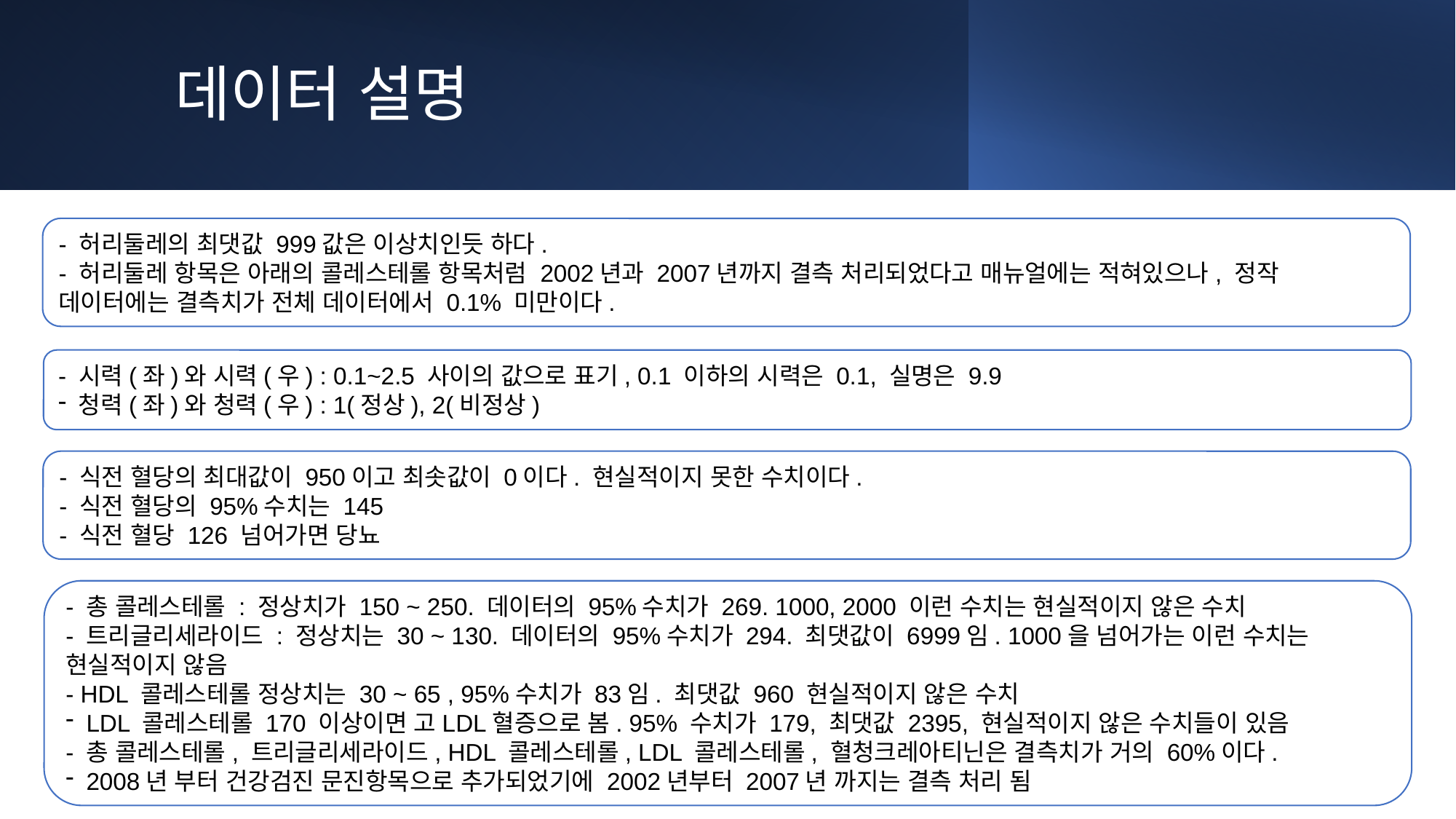

# 데이터 설명
- 허리둘레의 최댓값 999값은 이상치인듯 하다.
- 허리둘레 항목은 아래의 콜레스테롤 항목처럼 2002년과 2007년까지 결측 처리되었다고 매뉴얼에는 적혀있으나, 정작 데이터에는 결측치가 전체 데이터에서 0.1% 미만이다.
- 시력(좌)와 시력(우) : 0.1~2.5 사이의 값으로 표기, 0.1 이하의 시력은 0.1, 실명은 9.9
청력(좌)와 청력(우) : 1(정상), 2(비정상)
- 식전 혈당의 최대값이 950이고 최솟값이 0이다. 현실적이지 못한 수치이다.
- 식전 혈당의 95%수치는 145
- 식전 혈당 126 넘어가면 당뇨
- 총 콜레스테롤 : 정상치가 150 ~ 250. 데이터의 95%수치가 269. 1000, 2000 이런 수치는 현실적이지 않은 수치
- 트리글리세라이드 : 정상치는 30 ~ 130. 데이터의 95%수치가 294. 최댓값이 6999임. 1000을 넘어가는 이런 수치는 현실적이지 않음
- HDL 콜레스테롤 정상치는 30 ~ 65 , 95%수치가 83임. 최댓값 960 현실적이지 않은 수치
LDL 콜레스테롤 170 이상이면 고LDL혈증으로 봄. 95% 수치가 179, 최댓값 2395, 현실적이지 않은 수치들이 있음
- 총 콜레스테롤, 트리글리세라이드, HDL 콜레스테롤, LDL 콜레스테롤, 혈청크레아티닌은 결측치가 거의 60%이다.
2008년 부터 건강검진 문진항목으로 추가되었기에 2002년부터 2007년 까지는 결측 처리 됨